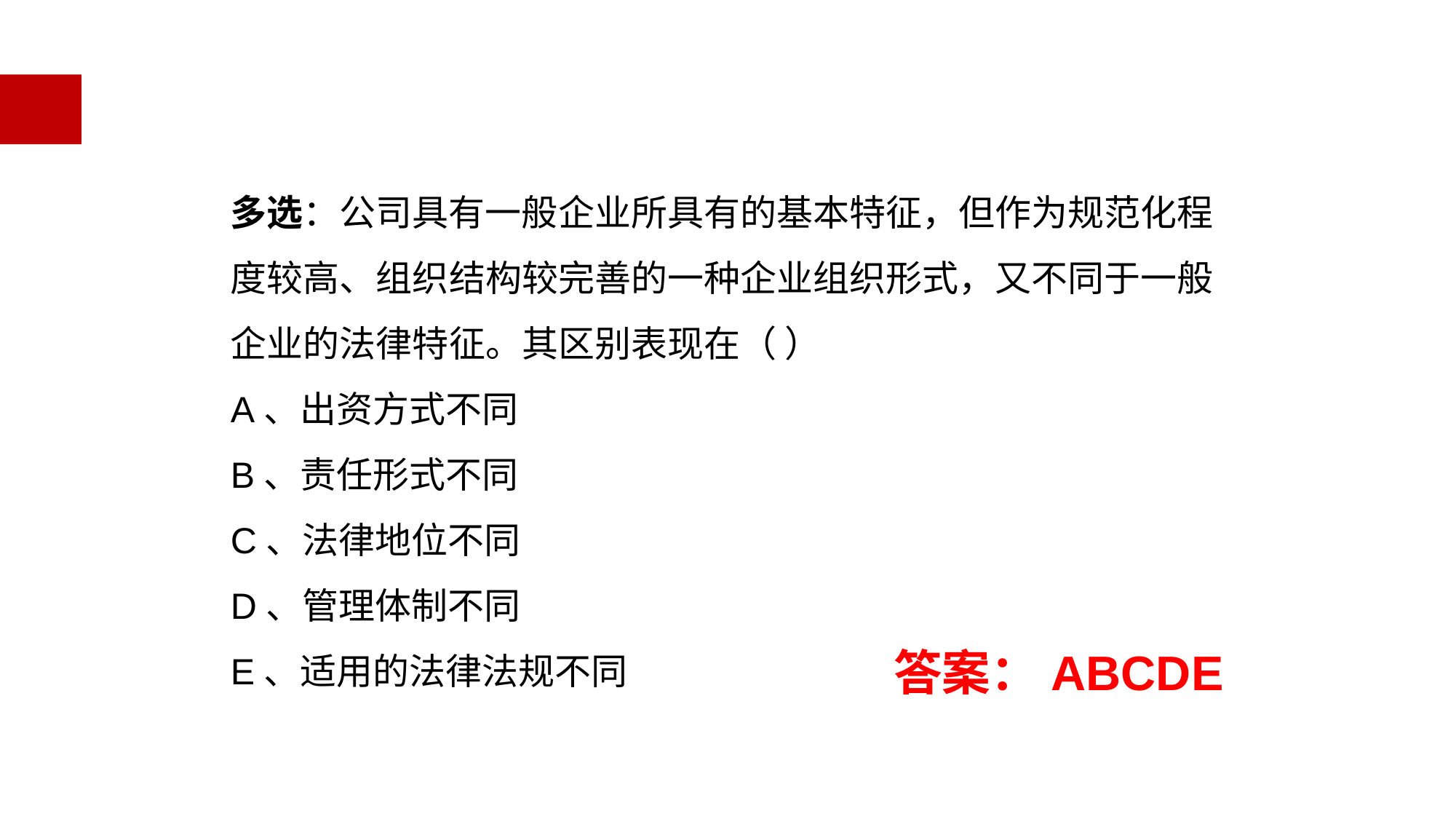

多选：公司具有一般企业所具有的基本特征，但作为规范化程度较高、组织结构较完善的一种企业组织形式，又不同于一般企业的法律特征。其区别表现在（ ）
A、出资方式不同
B、责任形式不同
C、法律地位不同
D、管理体制不同
E、适用的法律法规不同
答案：ABCDE